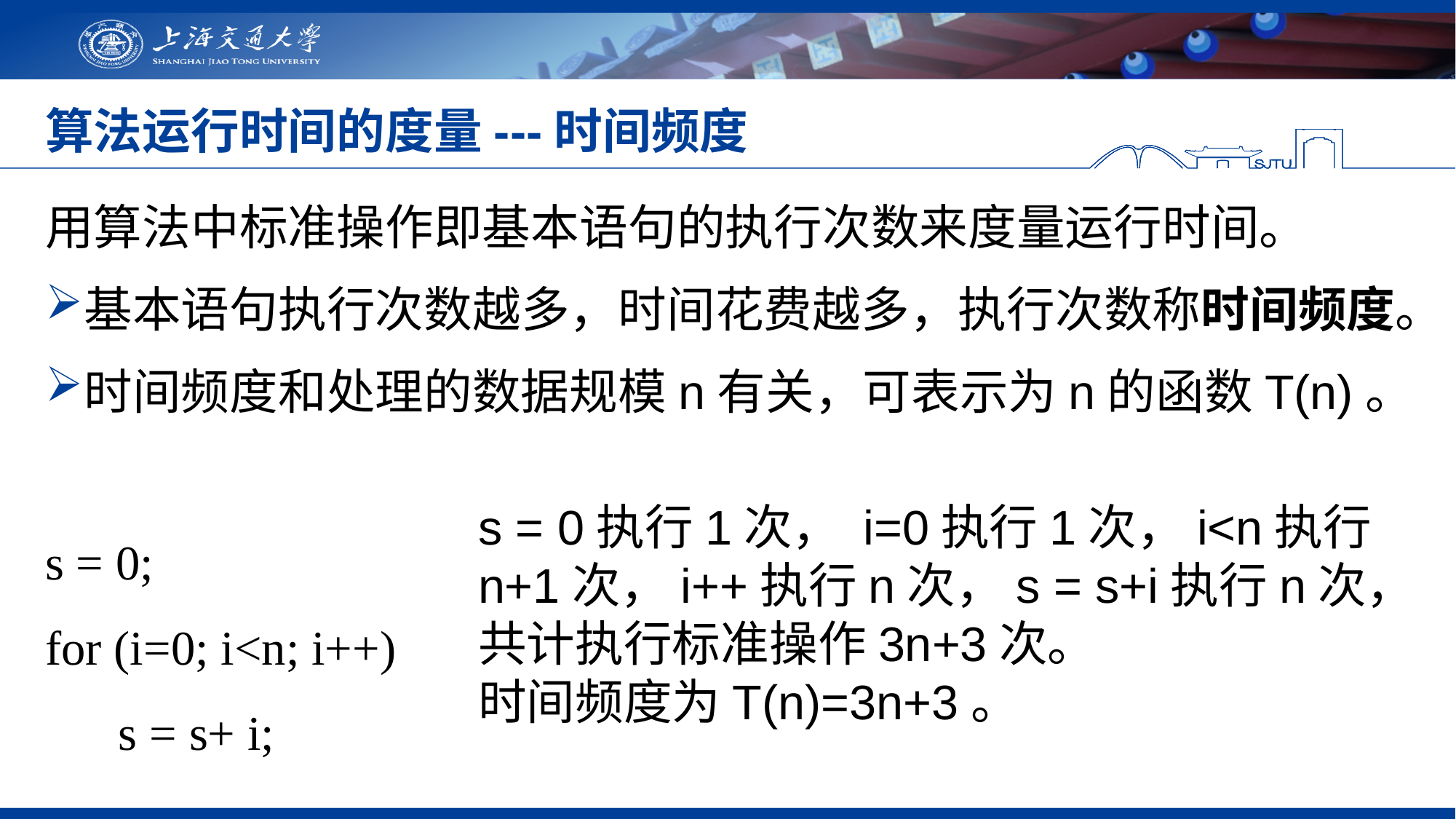

# 算法运行时间的度量---时间频度
用算法中标准操作即基本语句的执行次数来度量运行时间。
基本语句执行次数越多，时间花费越多，执行次数称时间频度。
时间频度和处理的数据规模n有关，可表示为n的函数T(n)。

s = 0;
for (i=0; i<n; i++)
      s = s+ i;

s = 0执行1次， i=0执行1次，i<n执行n+1次，i++执行n次，s = s+i执行n次，共计执行标准操作3n+3次。
时间频度为T(n)=3n+3。